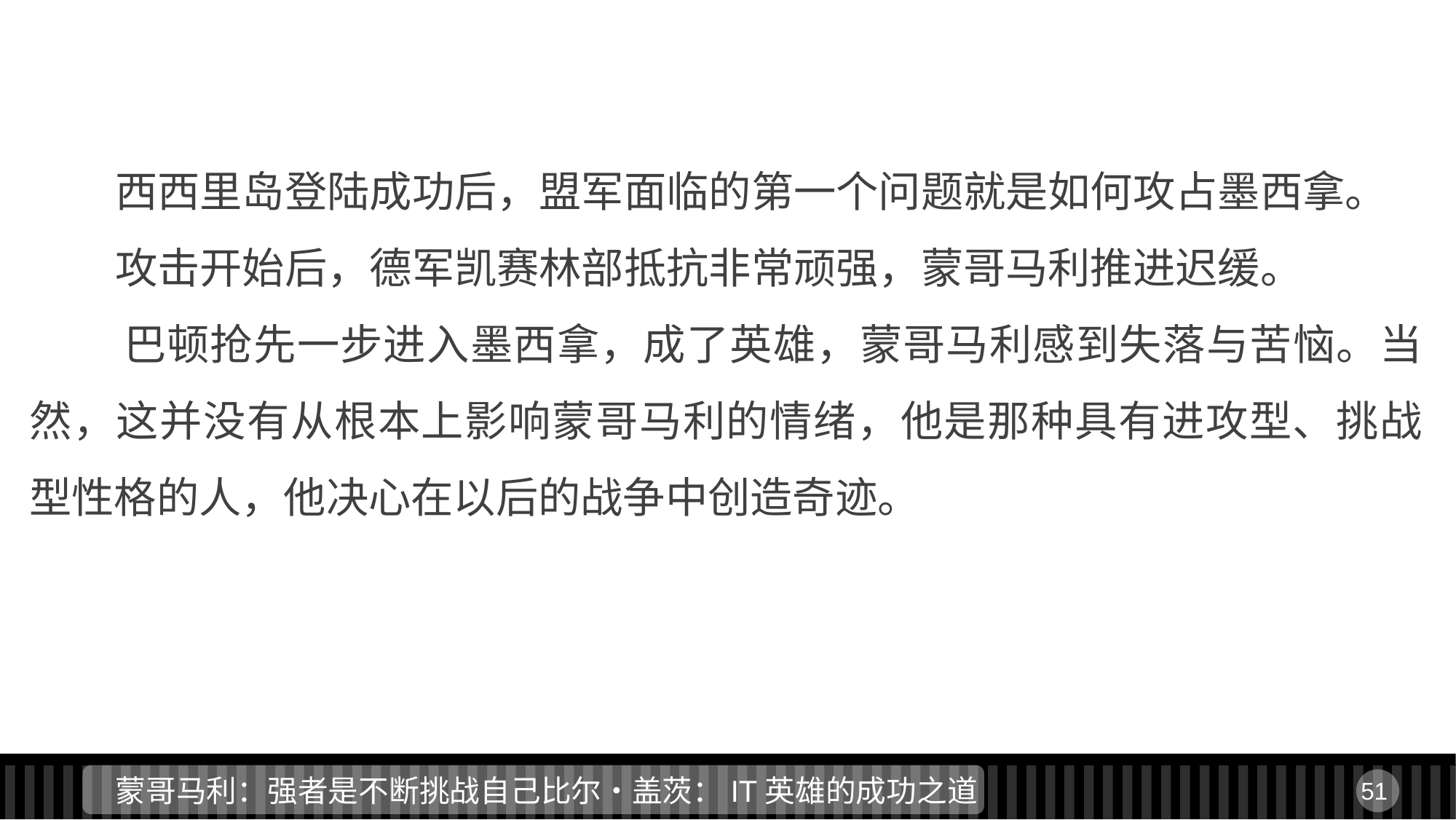

西西里岛登陆成功后，盟军面临的第一个问题就是如何攻占墨西拿。
        攻击开始后，德军凯赛林部抵抗非常顽强，蒙哥马利推进迟缓。
        巴顿抢先一步进入墨西拿，成了英雄，蒙哥马利感到失落与苦恼。当然，这并没有从根本上影响蒙哥马利的情绪，他是那种具有进攻型、挑战型性格的人，他决心在以后的战争中创造奇迹。